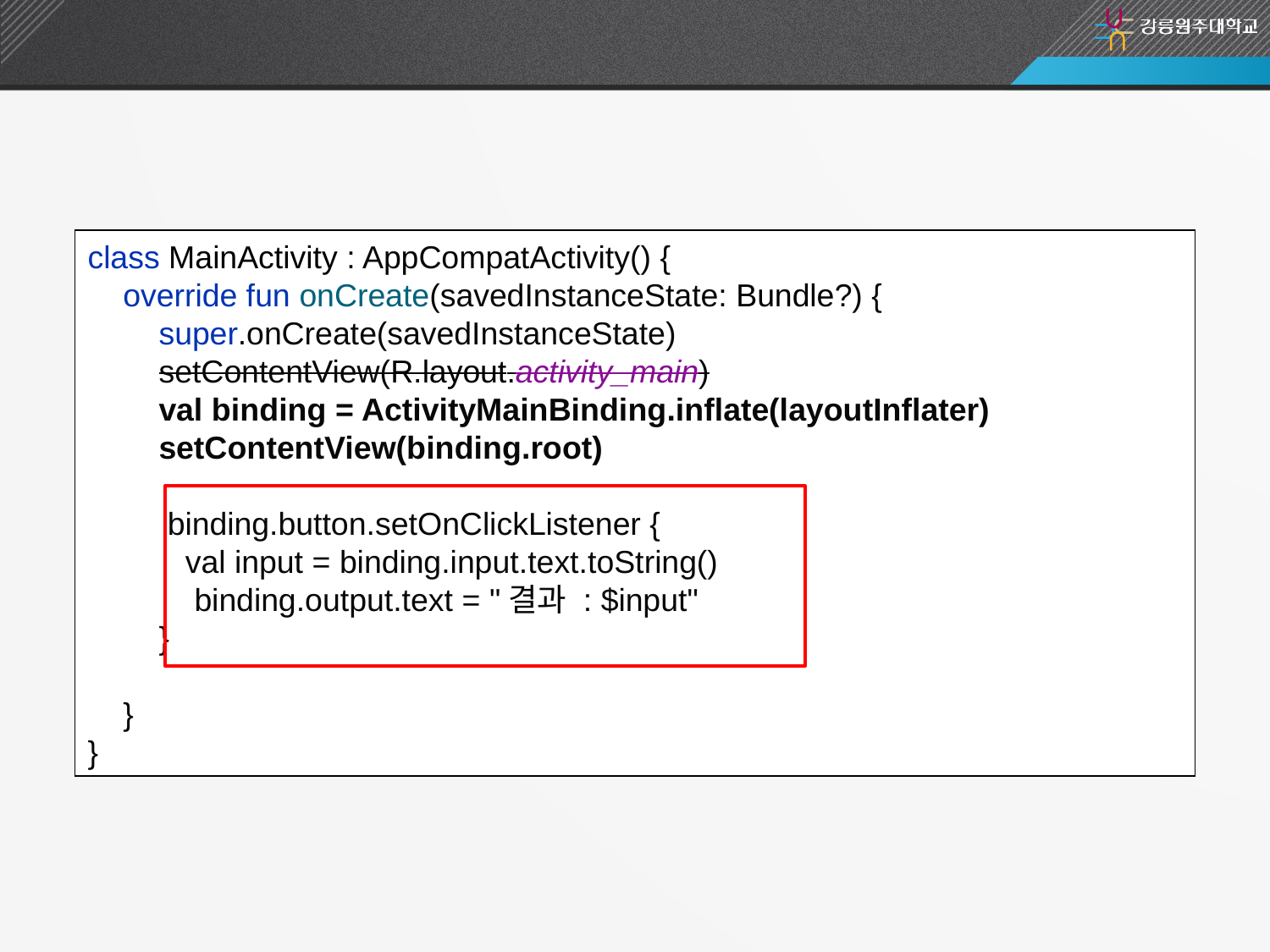

코드 입력
class MainActivity : AppCompatActivity() {
    override fun onCreate(savedInstanceState: Bundle?) {
        super.onCreate(savedInstanceState)
        setContentView(R.layout.activity_main)
        val binding = ActivityMainBinding.inflate(layoutInflater)
        setContentView(binding.root)
         binding.button.setOnClickListener {
           val input = binding.input.text.toString()
            binding.output.text = "결과 : $input"
        }
    }
}